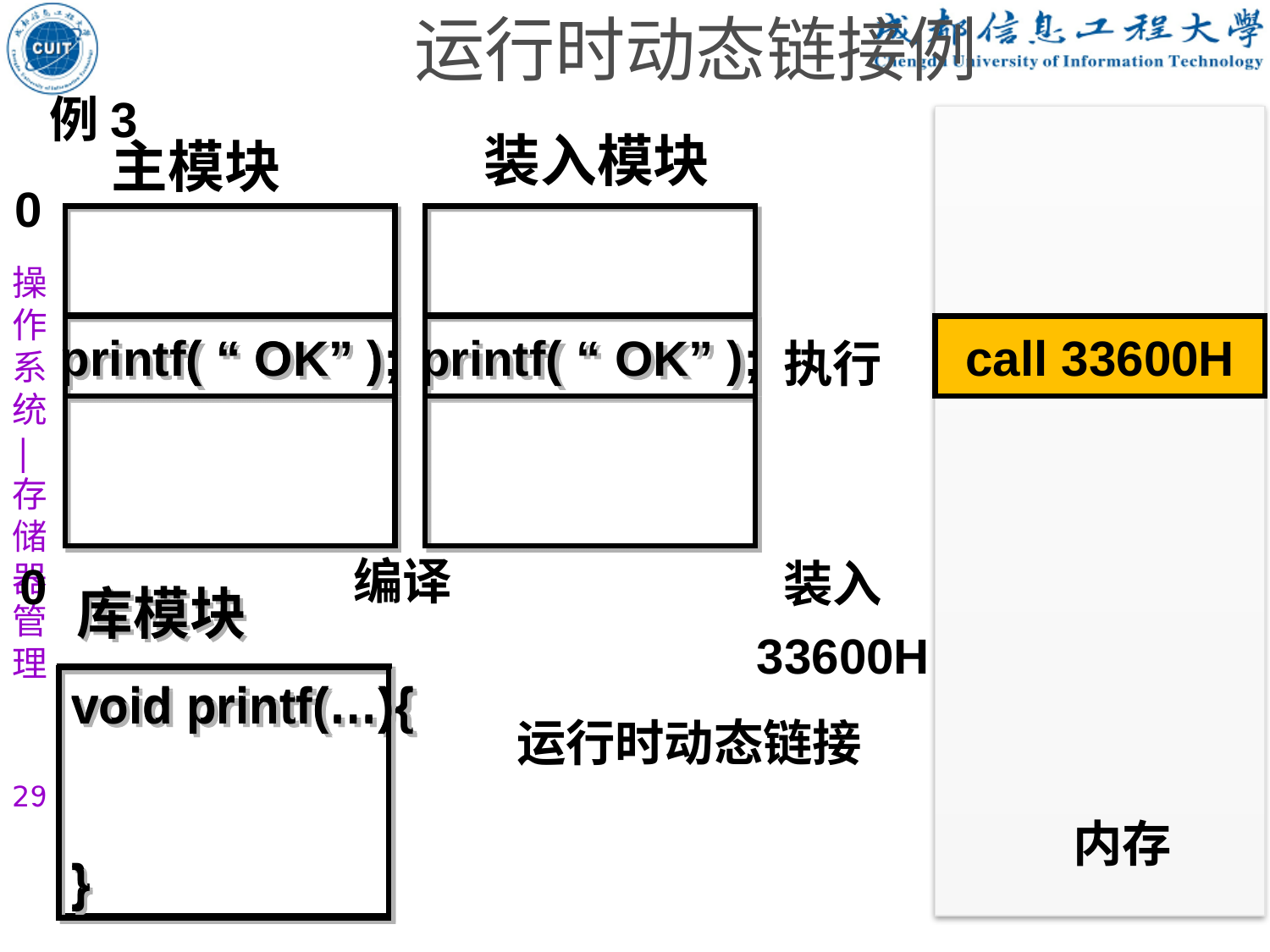

# 运行时动态链接例
例3

装入模块
主模块
0

操作系统|存储器管理

printf( “ OK” );
printf( “ OK” );
call 33600H
printf( “ OK” );
执行

编译
装入
0
库模块
33600H
void printf(…){

}
void printf(…){

}
运行时动态链接
29
内存